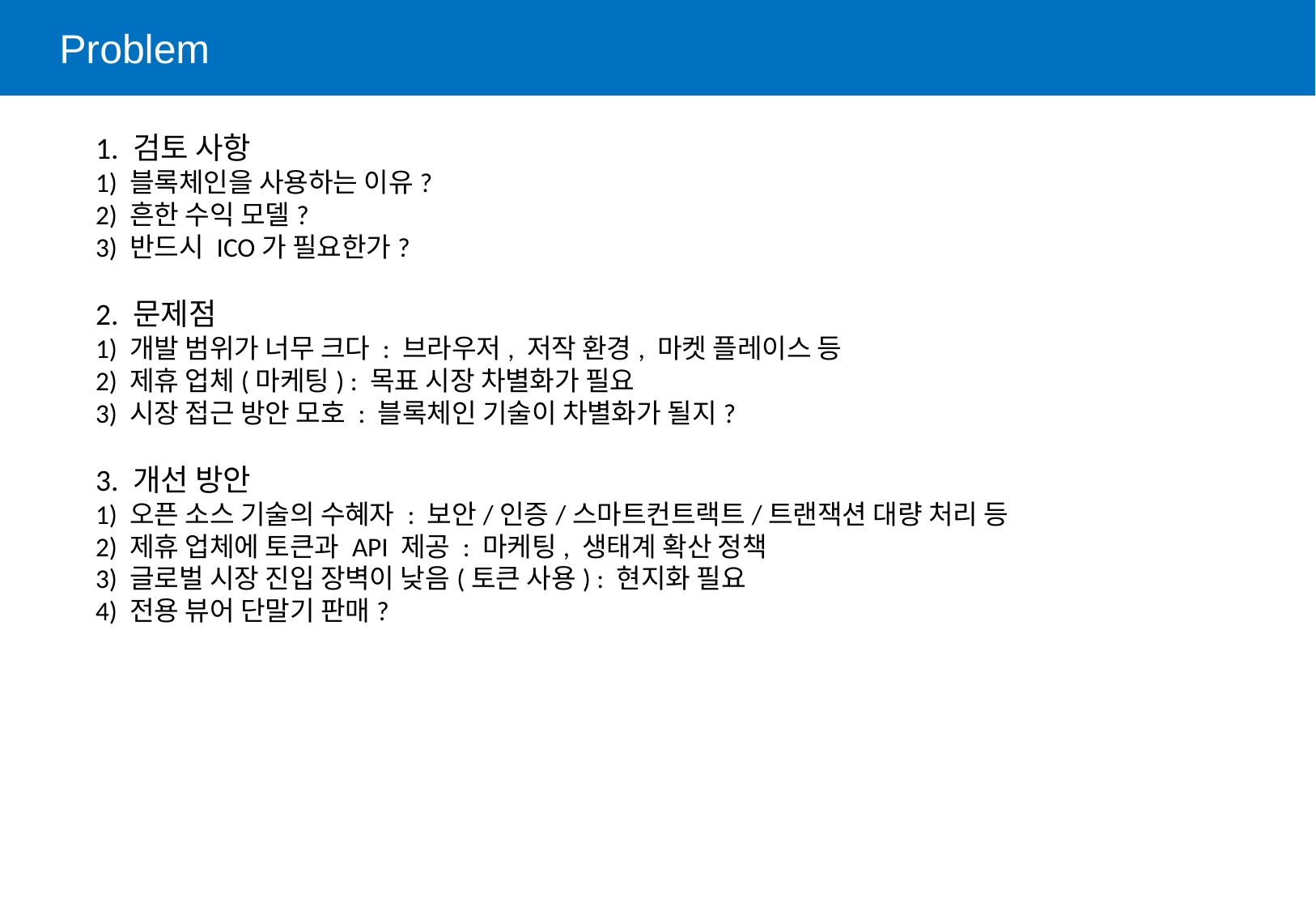

Problem
1. 검토 사항
1) 블록체인을 사용하는 이유?
2) 흔한 수익 모델?
3) 반드시 ICO가 필요한가?

2. 문제점
1) 개발 범위가 너무 크다 : 브라우저, 저작 환경, 마켓 플레이스 등
2) 제휴 업체(마케팅) : 목표 시장 차별화가 필요
3) 시장 접근 방안 모호 : 블록체인 기술이 차별화가 될지?

3. 개선 방안
1) 오픈 소스 기술의 수혜자 : 보안/인증/스마트컨트랙트/트랜잭션 대량 처리 등
2) 제휴 업체에 토큰과 API 제공 : 마케팅, 생태계 확산 정책
3) 글로벌 시장 진입 장벽이 낮음(토큰 사용) : 현지화 필요
4) 전용 뷰어 단말기 판매?